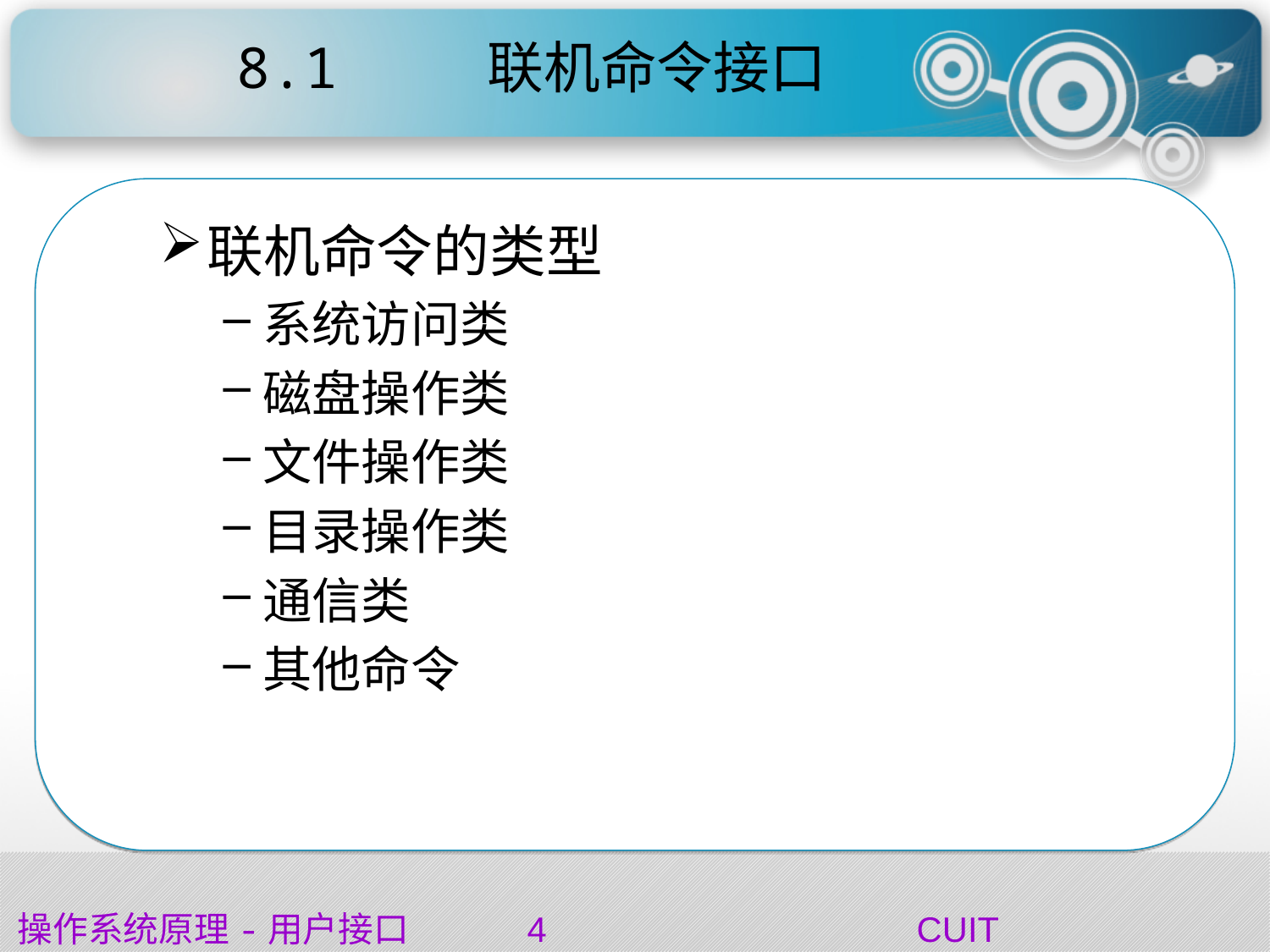

8.1    联机命令接口
联机命令的类型
系统访问类
磁盘操作类
文件操作类
目录操作类
通信类
其他命令